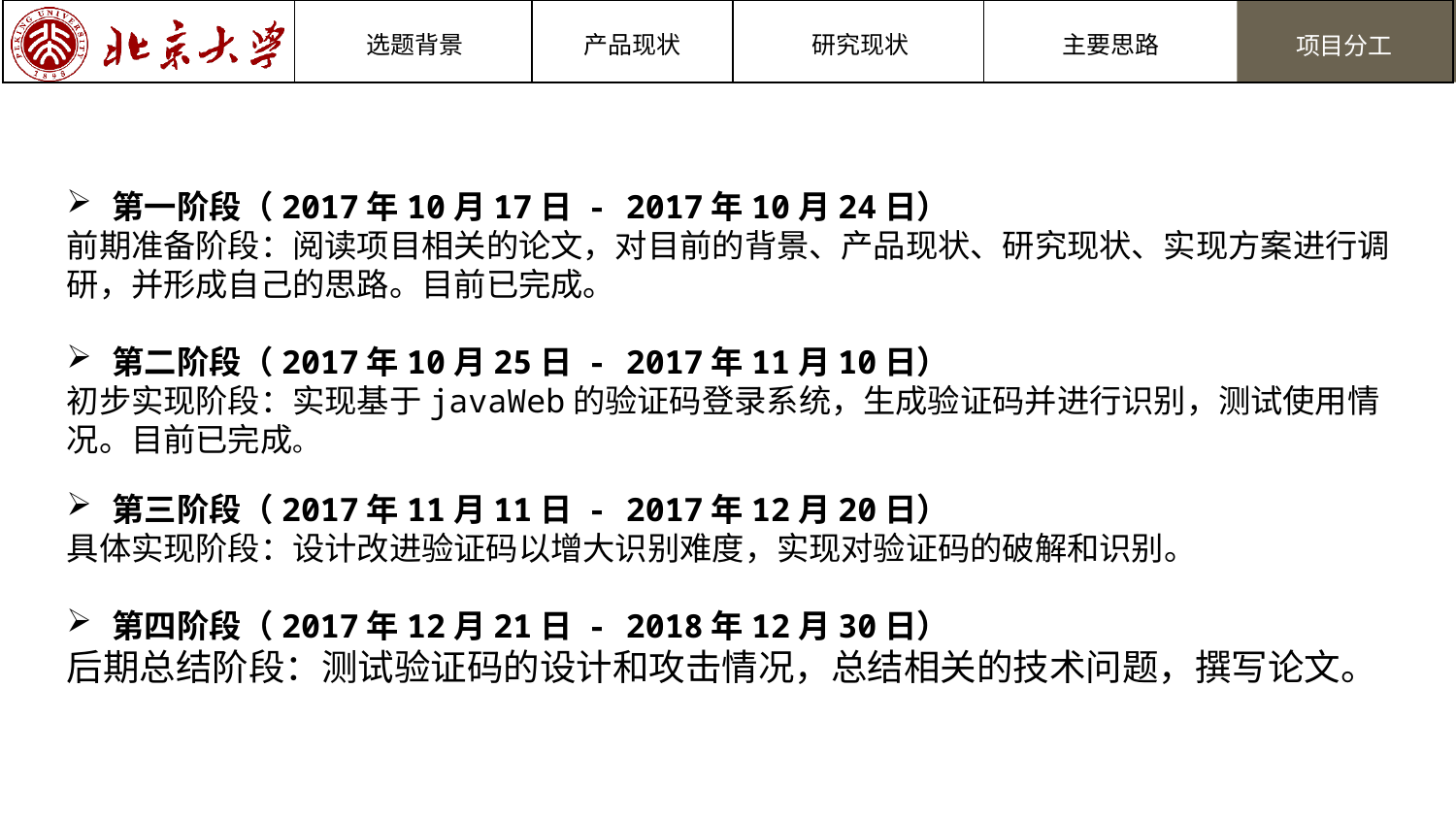

第一阶段（2017年10月17日 - 2017年10月24日）
前期准备阶段：阅读项目相关的论文，对目前的背景、产品现状、研究现状、实现方案进行调研，并形成自己的思路。目前已完成。

第二阶段（2017年10月25日 - 2017年11月10日）
初步实现阶段：实现基于javaWeb的验证码登录系统，生成验证码并进行识别，测试使用情况。目前已完成。

第三阶段（2017年11月11日 - 2017年12月20日）
具体实现阶段：设计改进验证码以增大识别难度，实现对验证码的破解和识别。

第四阶段（2017年12月21日 - 2018年12月30日）
后期总结阶段：测试验证码的设计和攻击情况，总结相关的技术问题，撰写论文。